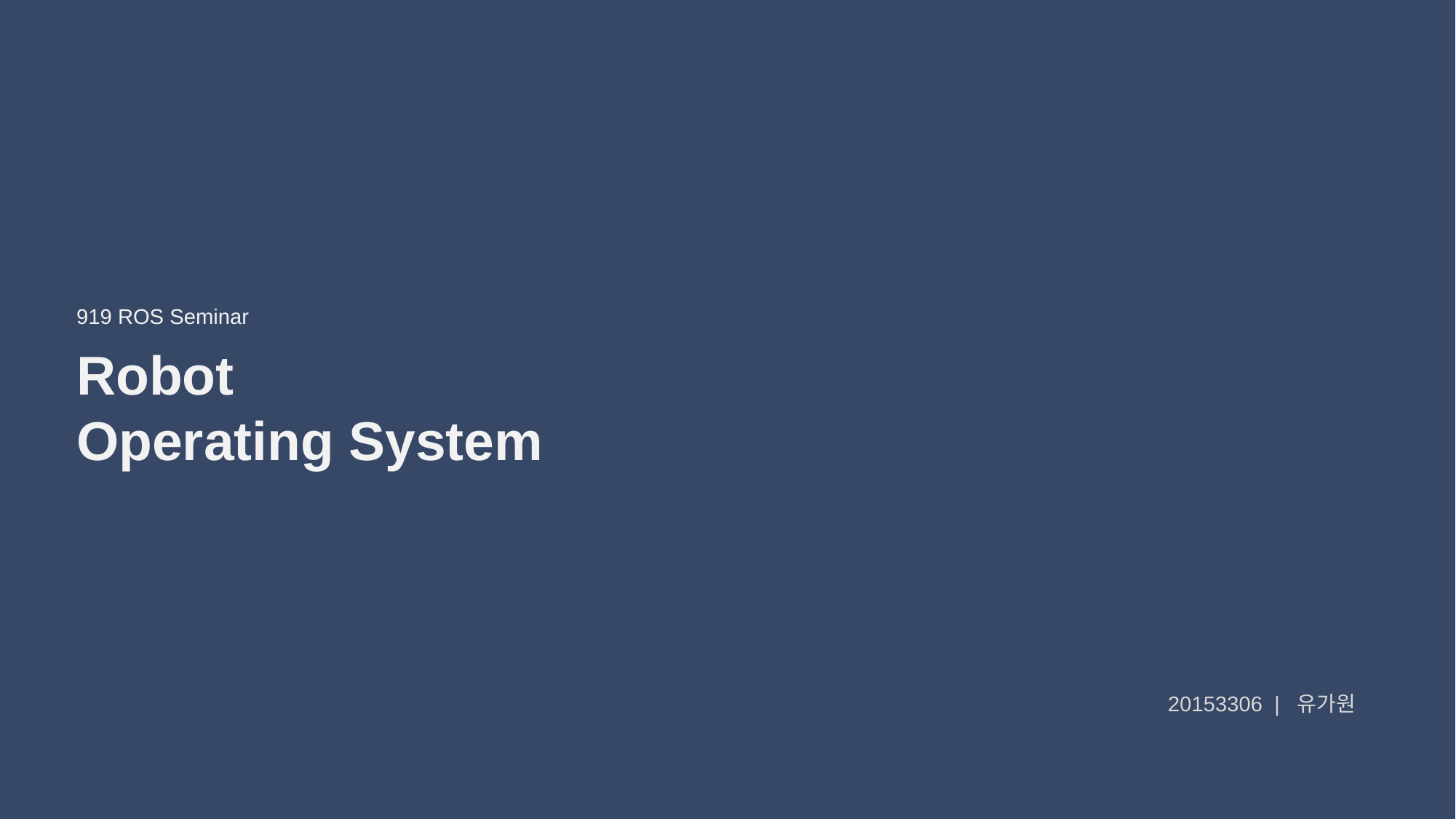

919 ROS Seminar
Robot
Operating System
20153306  |  유가원